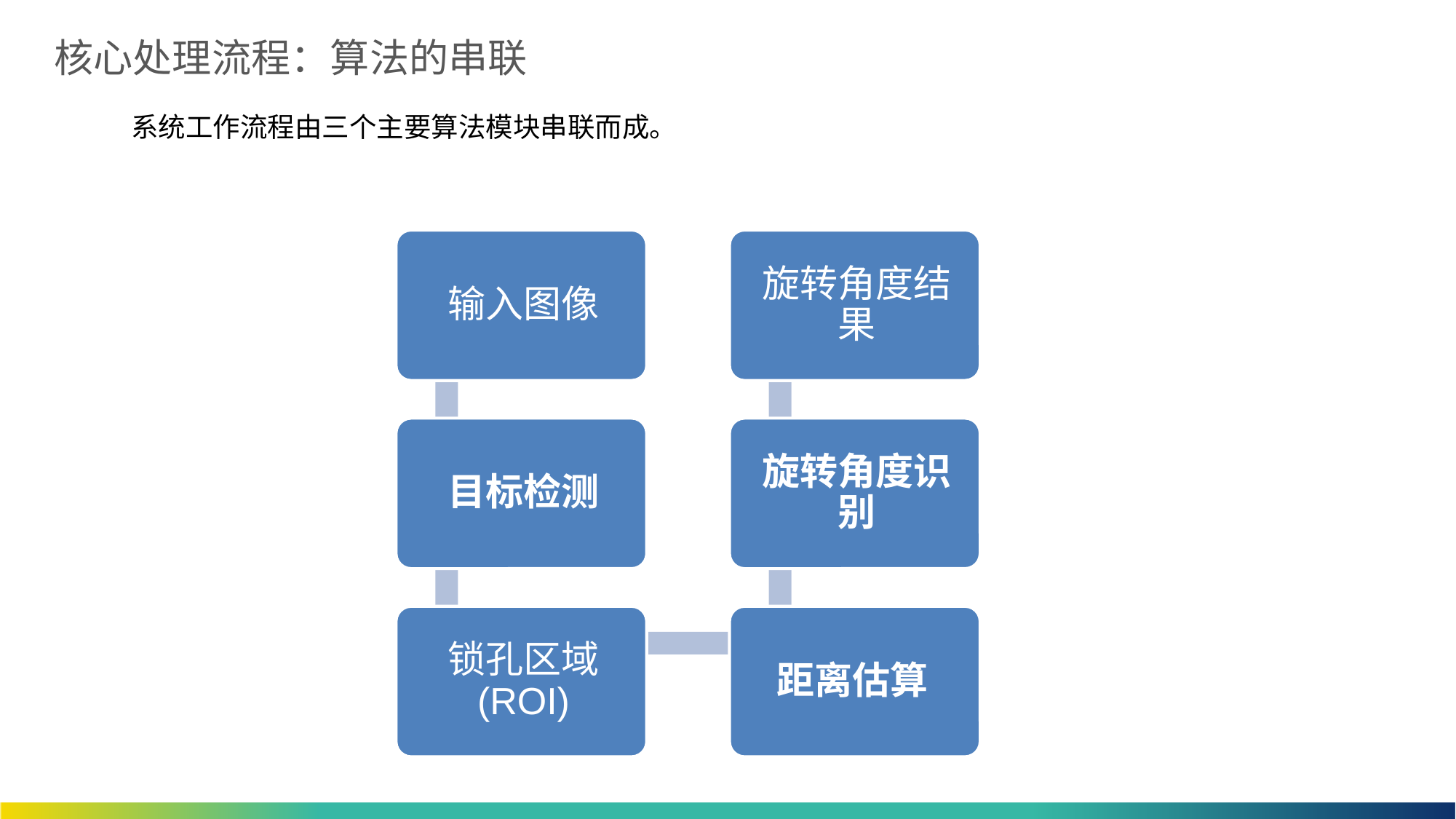

# 核心处理流程：算法的串联
系统工作流程由三个主要算法模块串联而成。

输入图像
目标检测
锁孔区域 (ROI)
距离估算
旋转角度识别
旋转角度结果